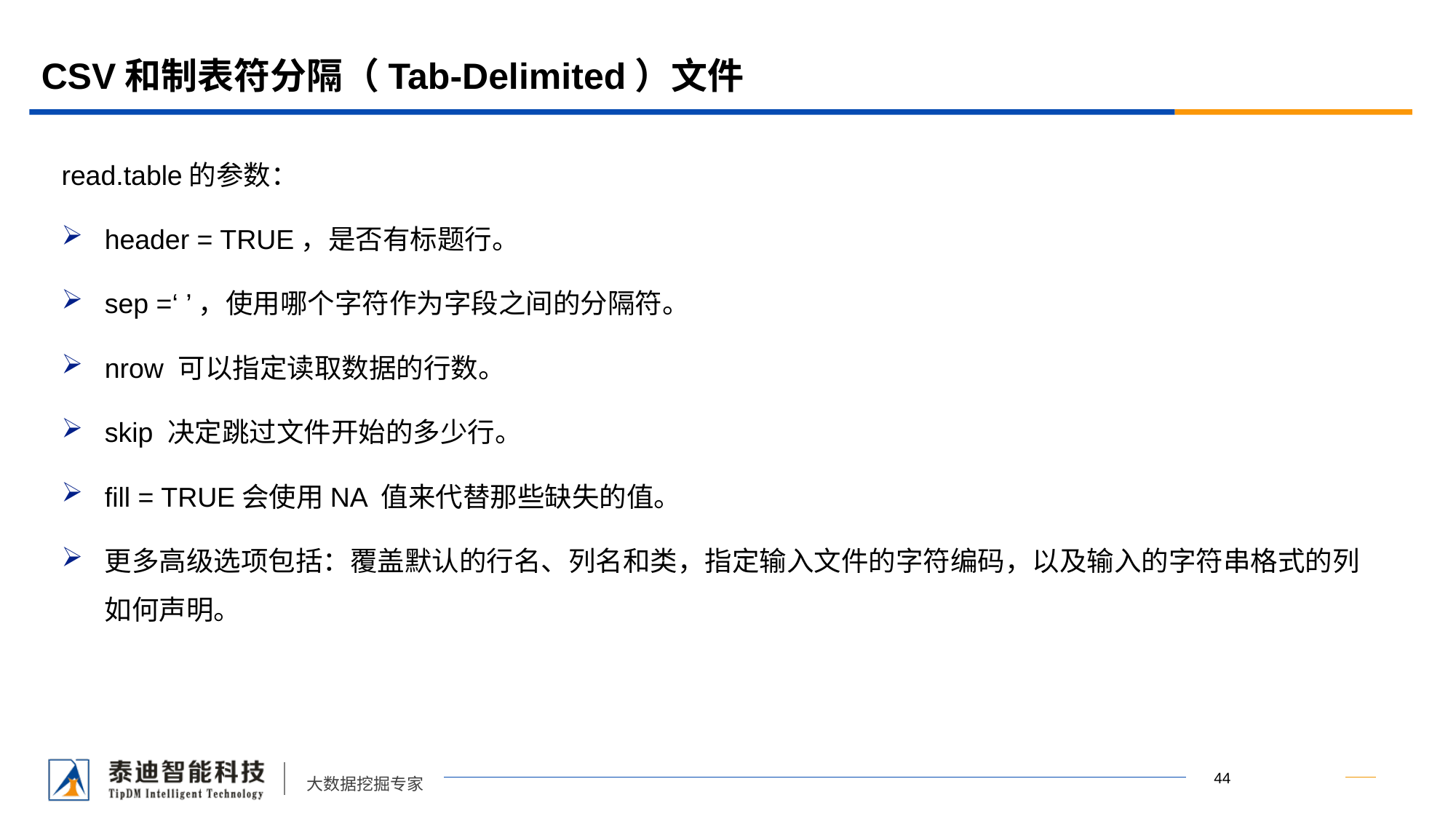

# CSV和制表符分隔（Tab-Delimited）文件
read.table的参数：
header = TRUE，是否有标题行。
sep =‘ ’，使用哪个字符作为字段之间的分隔符。
nrow 可以指定读取数据的行数。
skip 决定跳过文件开始的多少行。
fill = TRUE会使用NA 值来代替那些缺失的值。
更多高级选项包括：覆盖默认的行名、列名和类，指定输入文件的字符编码，以及输入的字符串格式的列如何声明。